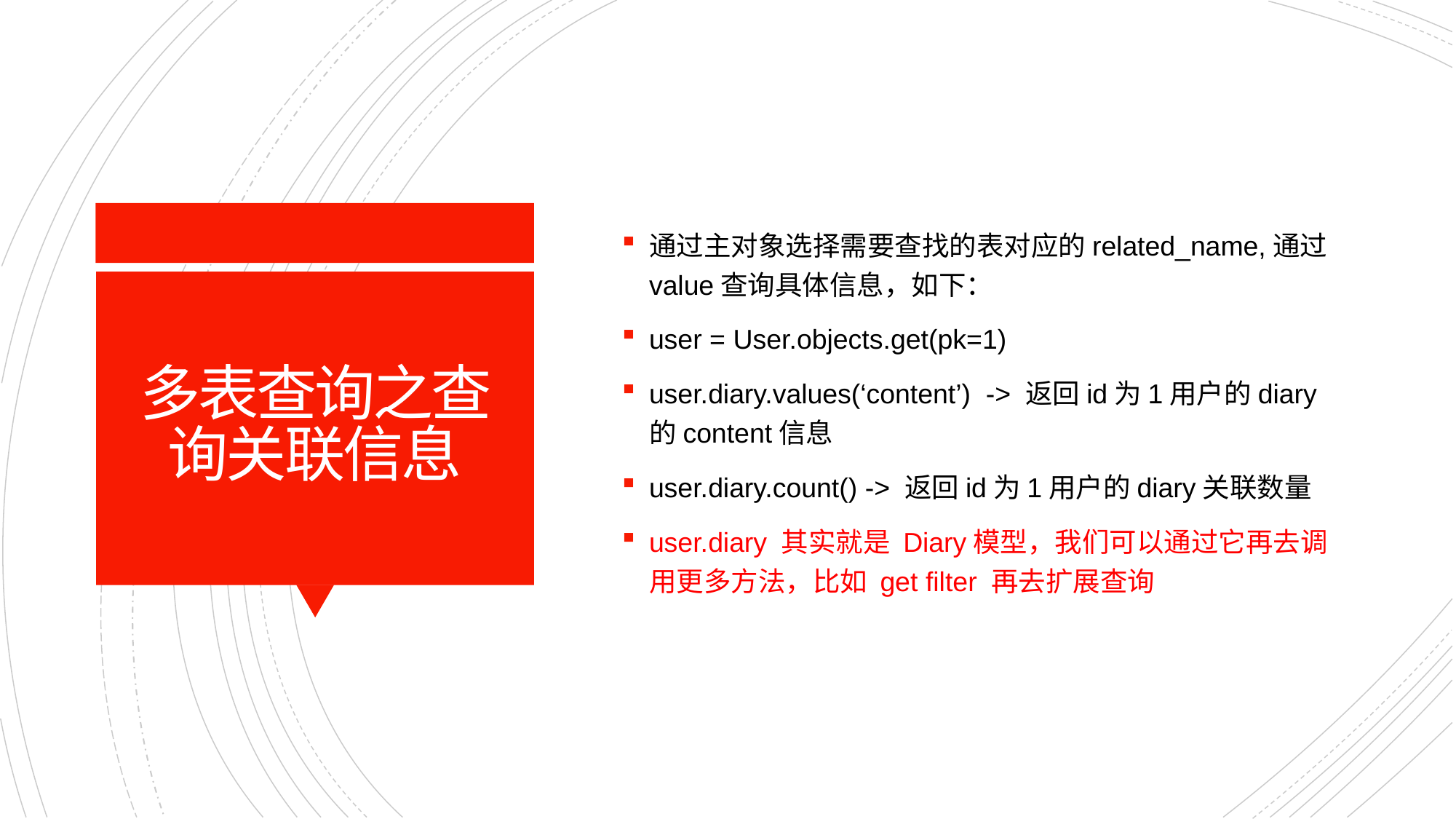

通过主对象选择需要查找的表对应的related_name,通过value查询具体信息，如下：
user = User.objects.get(pk=1)
user.diary.values(‘content’)  -> 返回id为1用户的diary的content信息
user.diary.count() -> 返回id为1用户的diary关联数量
user.diary 其实就是 Diary模型，我们可以通过它再去调用更多方法，比如 get filter 再去扩展查询
# 多表查询之查询关联信息